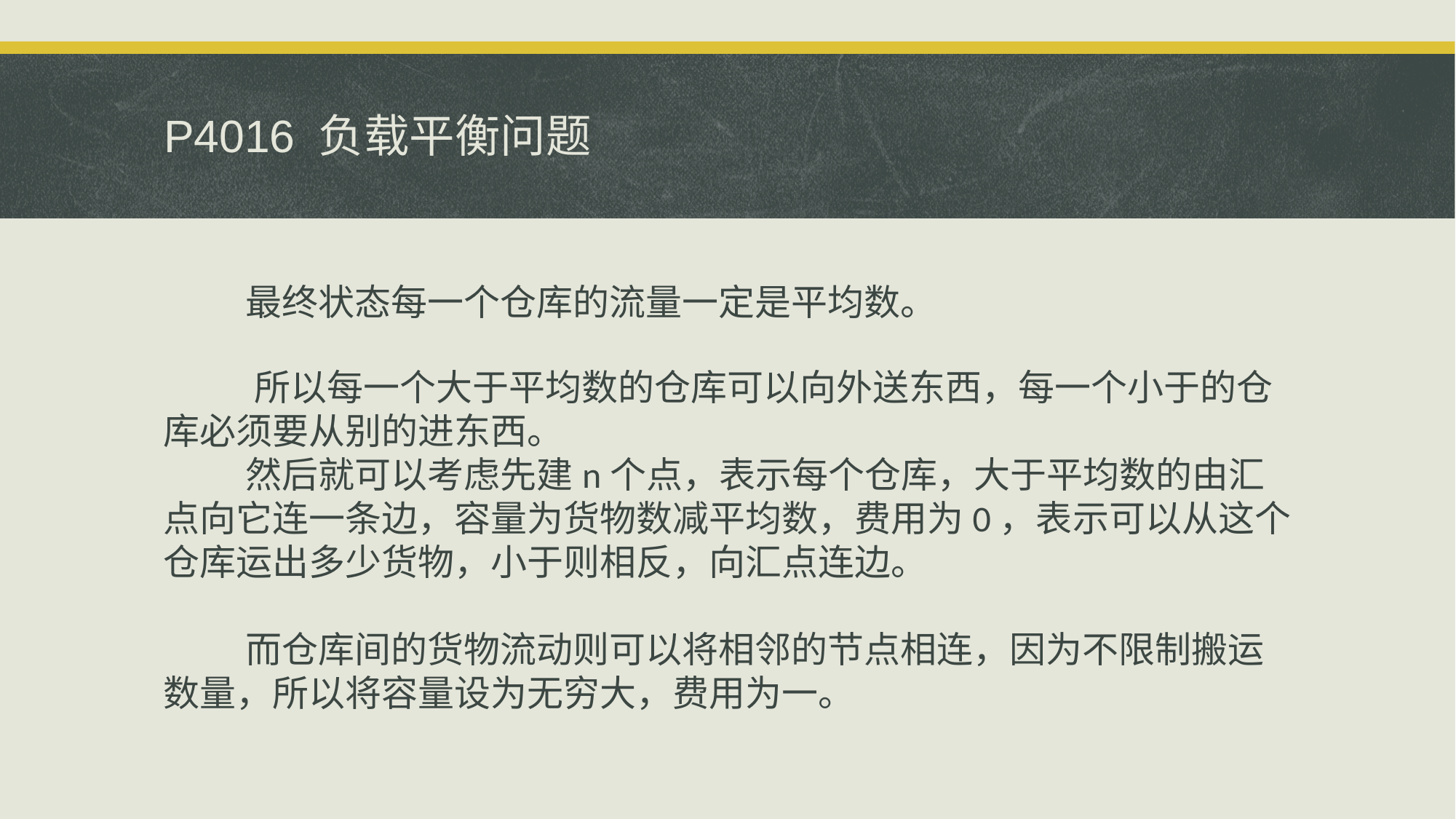

# P4016 负载平衡问题
         最终状态每一个仓库的流量一定是平均数。
          所以每一个大于平均数的仓库可以向外送东西，每一个小于的仓库必须要从别的进东西。
         然后就可以考虑先建n个点，表示每个仓库，大于平均数的由汇点向它连一条边，容量为货物数减平均数，费用为0，表示可以从这个仓库运出多少货物，小于则相反，向汇点连边。

         而仓库间的货物流动则可以将相邻的节点相连，因为不限制搬运数量，所以将容量设为无穷大，费用为一。